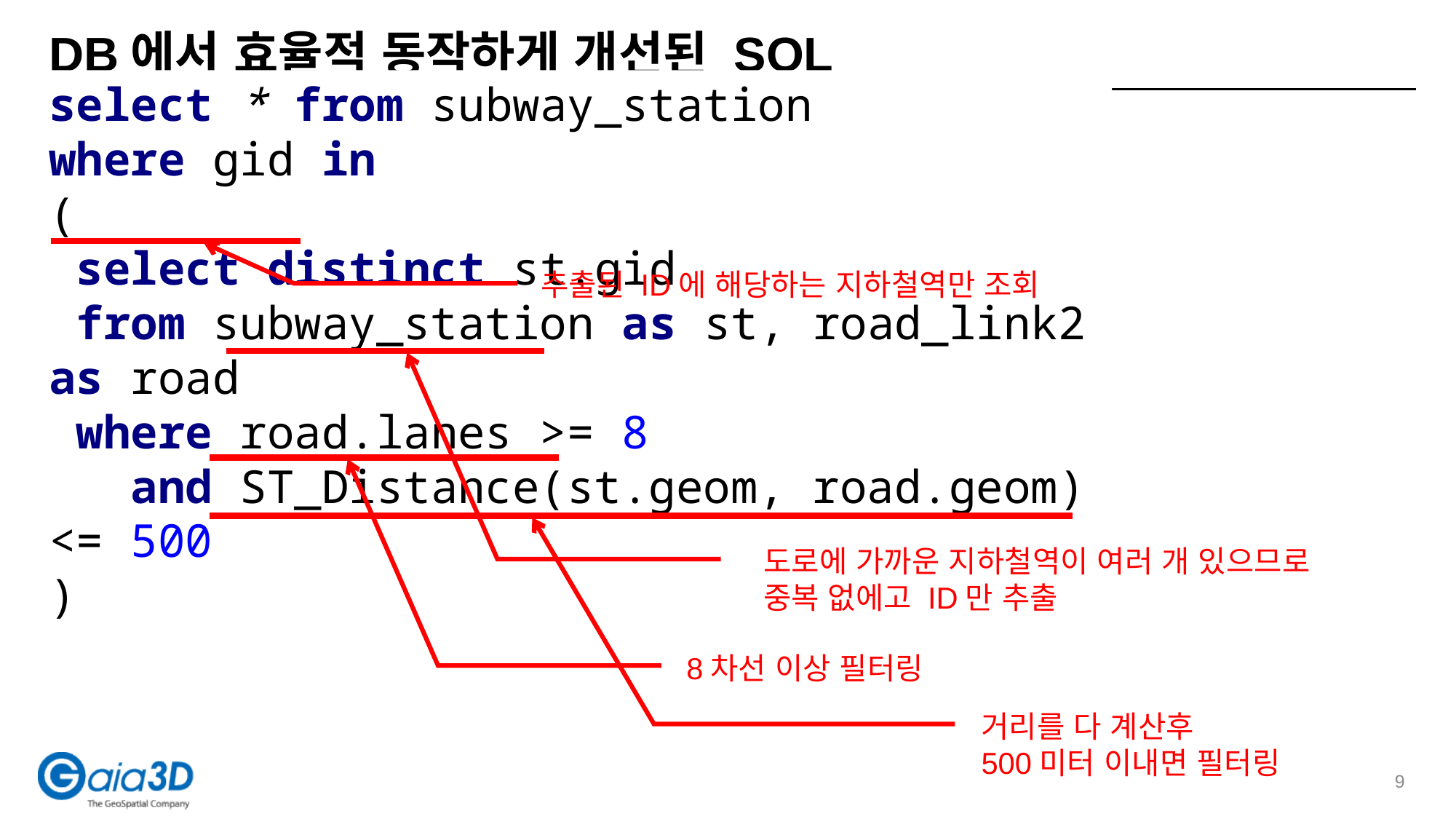

# DB에서 효율적 동작하게 개선된 SQL
select * from subway_station
where gid in
(
 select distinct st.gid
 from subway_station as st, road_link2 as road
 where road.lanes >= 8
   and ST_Distance(st.geom, road.geom) <= 500
)

추출된 ID에 해당하는 지하철역만 조회

도로에 가까운 지하철역이 여러 개 있으므로
중복 없에고 ID만 추출

8차선 이상 필터링

거리를 다 계산후
500미터 이내면 필터링
9